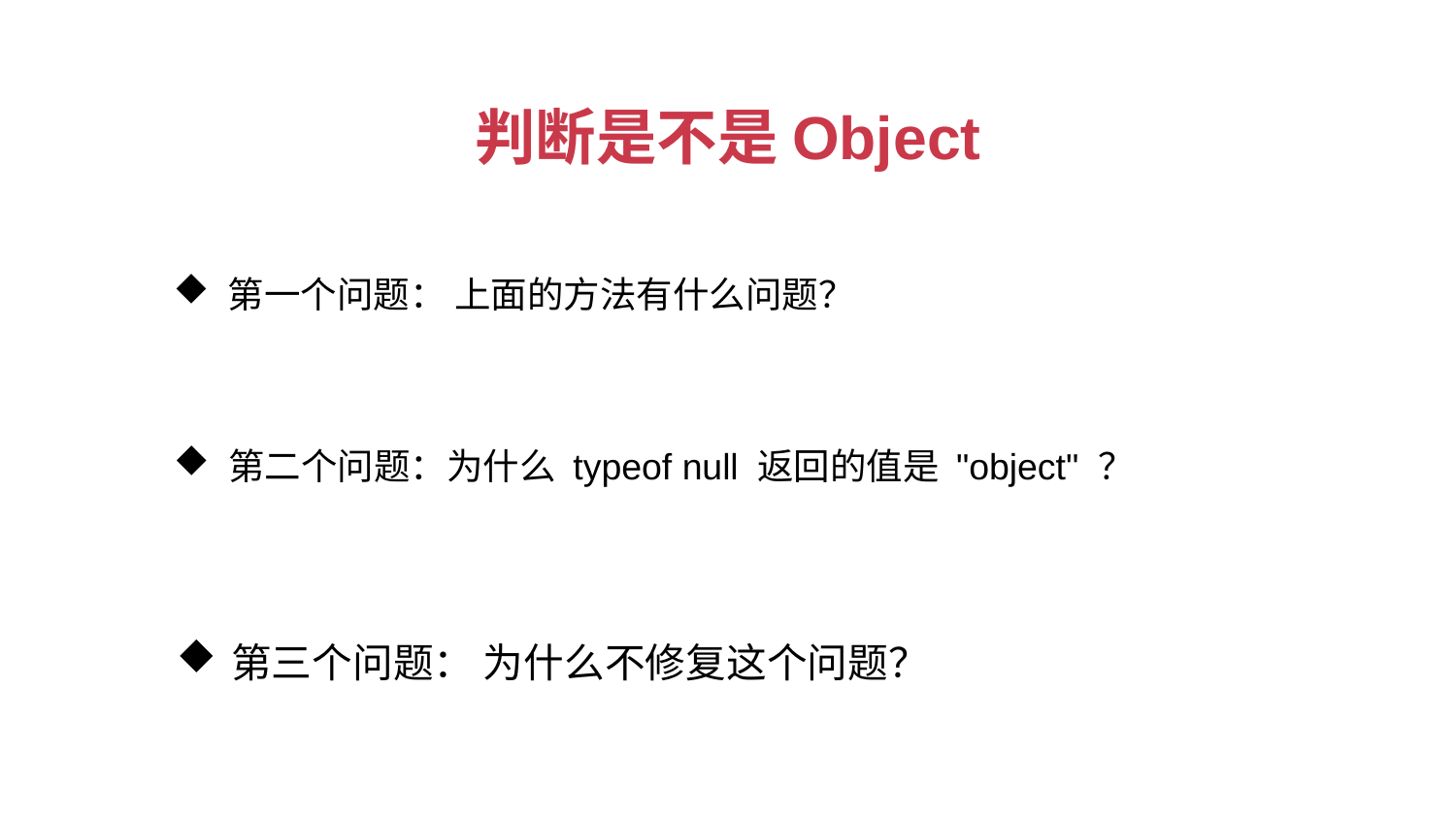

判断是不是Object
第一个问题： 上面的方法有什么问题？
第二个问题：为什么 typeof null 返回的值是 "object" ？
第三个问题： 为什么不修复这个问题？